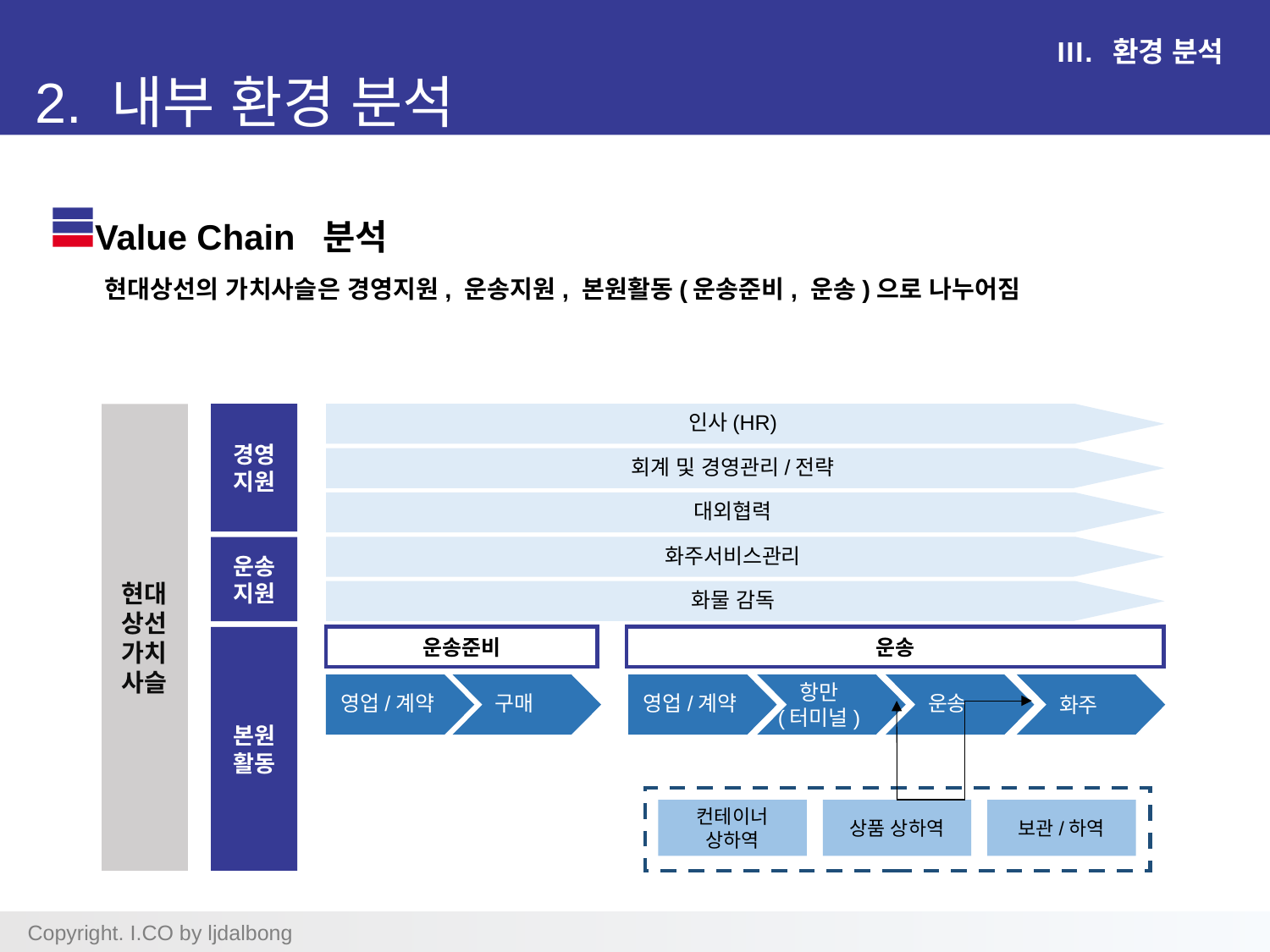

환경 분석
2. 내부 환경 분석
Value Chain  분석
현대상선의 가치사슬은 경영지원, 운송지원, 본원활동(운송준비, 운송)으로 나누어짐
현대
상선
가치
사슬
경영
지원
인사(HR)
회계 및 경영관리/전략
대외협력
화주서비스관리
운송
지원
화물 감독
본원
활동
운송준비
운송
영업/계약
구매
영업/계약
항만
(터미널)
운송
화주

컨테이너 상하역
상품 상하역
보관/하역